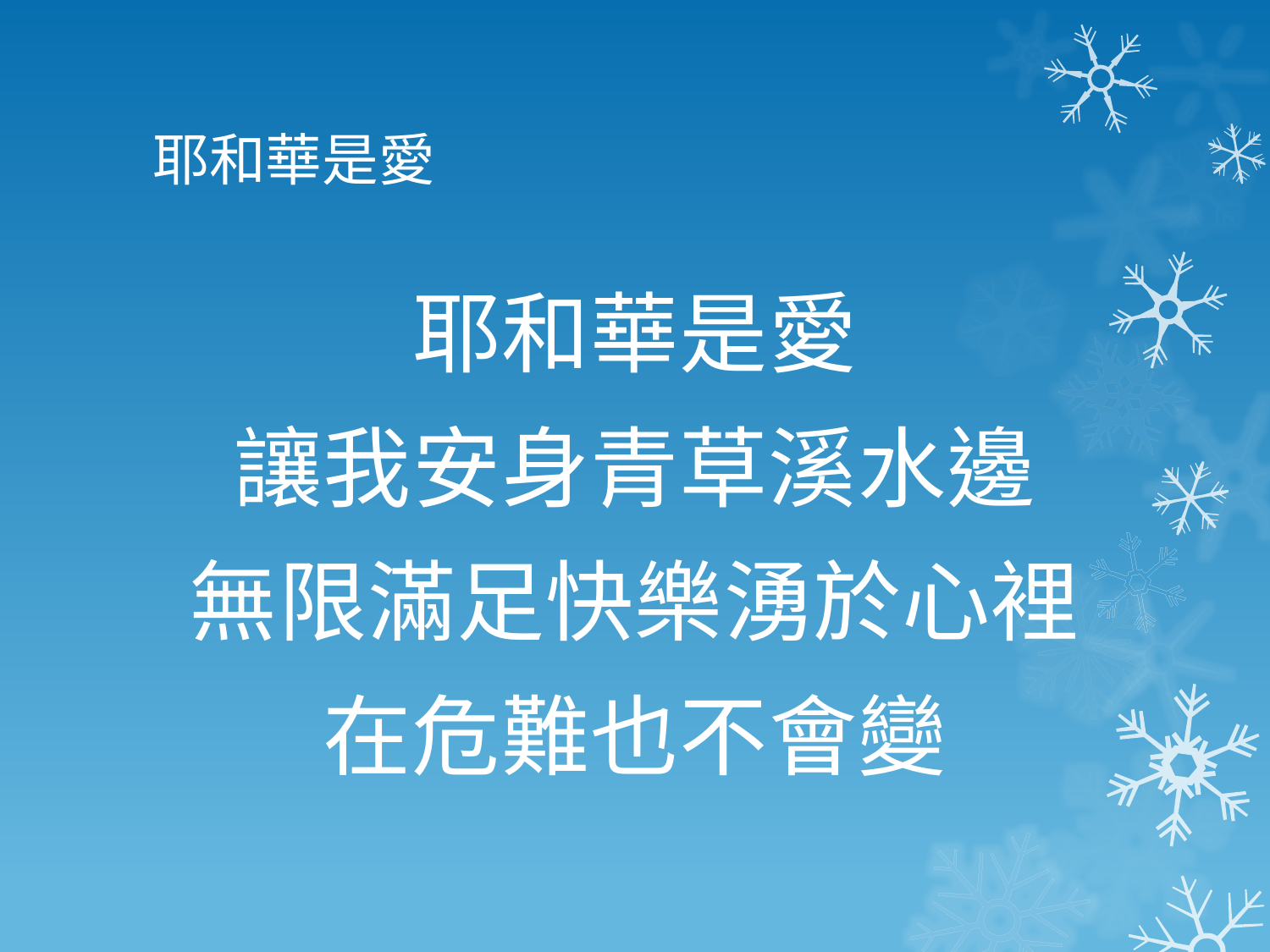

# 耶和華是愛
耶和華是愛
讓我安身青草溪水邊
無限滿足快樂湧於心裡
在危難也不會變